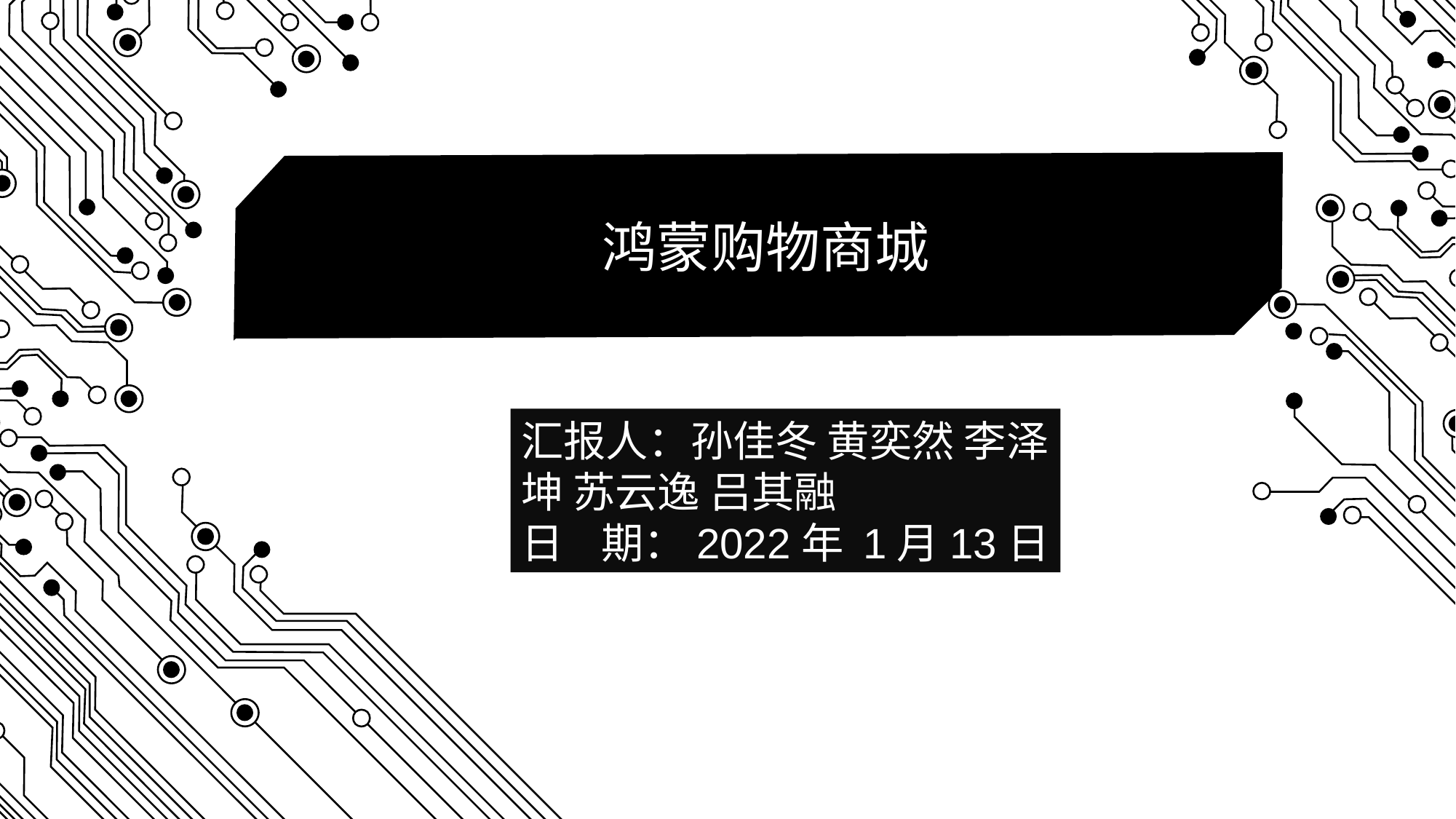

鸿蒙购物商城
汇报人：孙佳冬 黄奕然 李泽坤 苏云逸 吕其融
日    期：2022年 1月13日